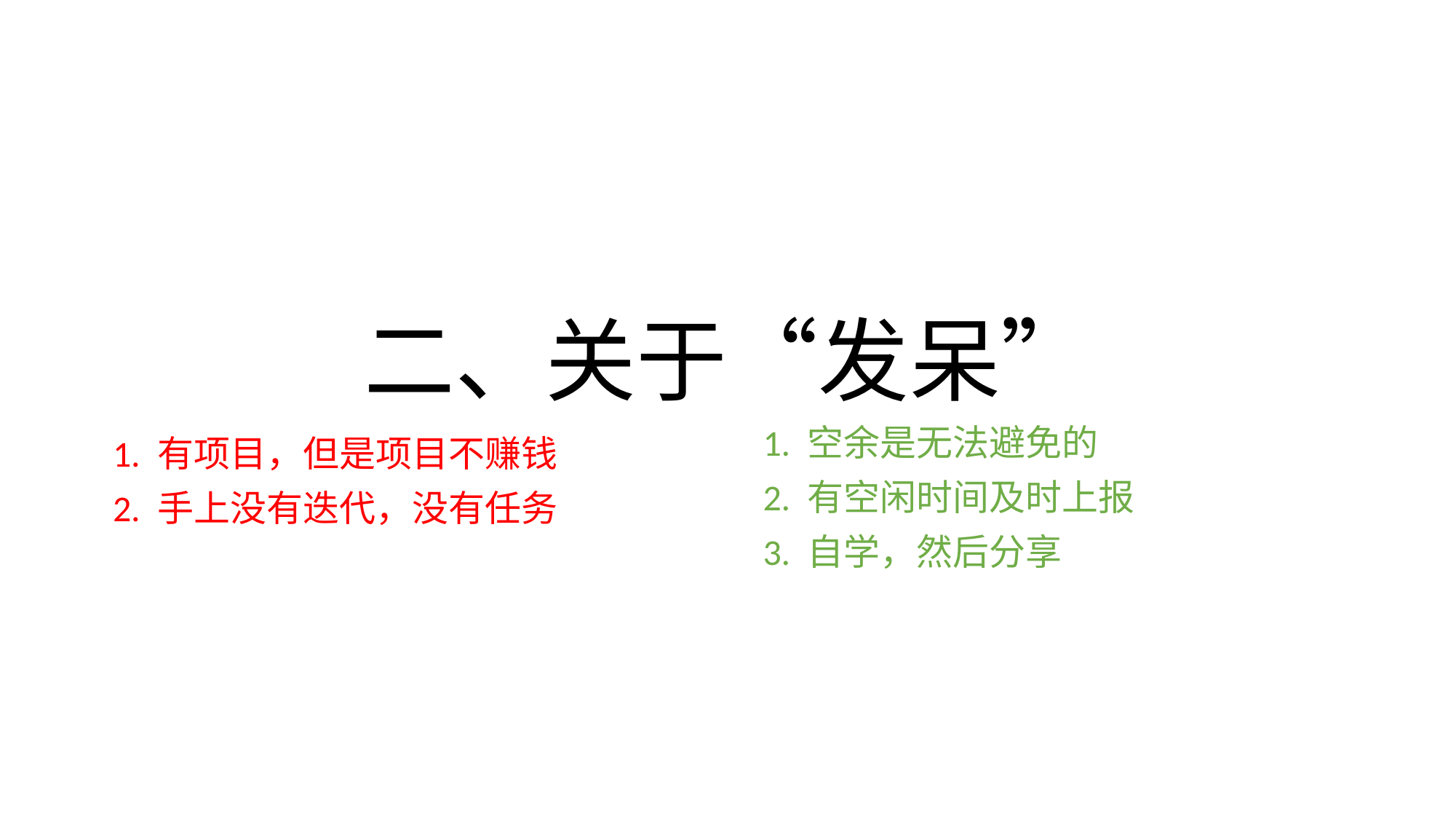

# 二、关于“发呆”
1. 空余是无法避免的
2. 有空闲时间及时上报
3. 自学，然后分享
1. 有项目，但是项目不赚钱
2. 手上没有迭代，没有任务